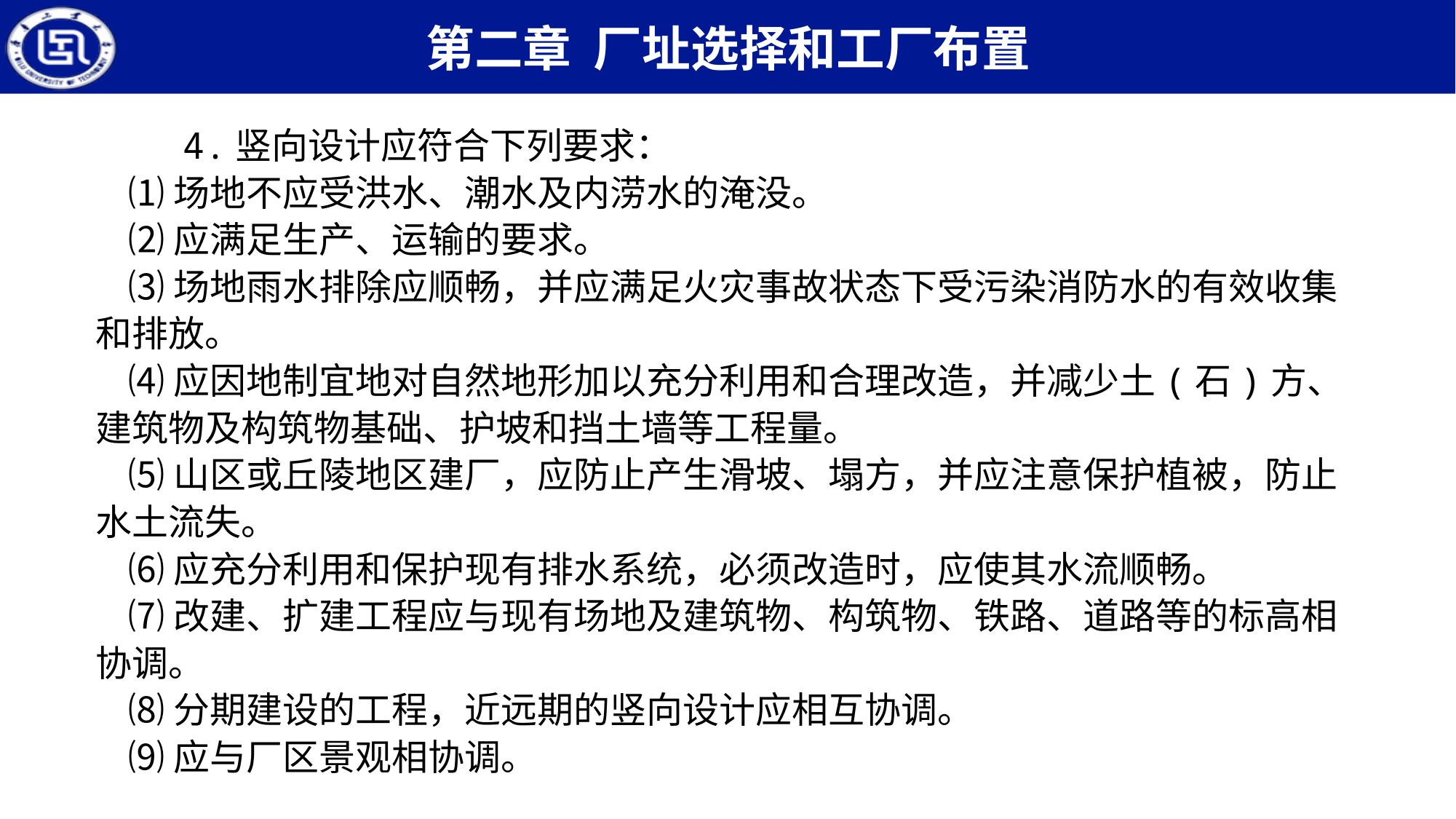

4.竖向设计应符合下列要求：
    ⑴场地不应受洪水、潮水及内涝水的淹没。
    ⑵应满足生产、运输的要求。
    ⑶场地雨水排除应顺畅，并应满足火灾事故状态下受污染消防水的有效收集和排放。
    ⑷应因地制宜地对自然地形加以充分利用和合理改造，并减少土(石)方、建筑物及构筑物基础、护坡和挡土墙等工程量。
    ⑸山区或丘陵地区建厂，应防止产生滑坡、塌方，并应注意保护植被，防止水土流失。
    ⑹应充分利用和保护现有排水系统，必须改造时，应使其水流顺畅。
    ⑺改建、扩建工程应与现有场地及建筑物、构筑物、铁路、道路等的标高相协调。
    ⑻分期建设的工程，近远期的竖向设计应相互协调。
    ⑼应与厂区景观相协调。